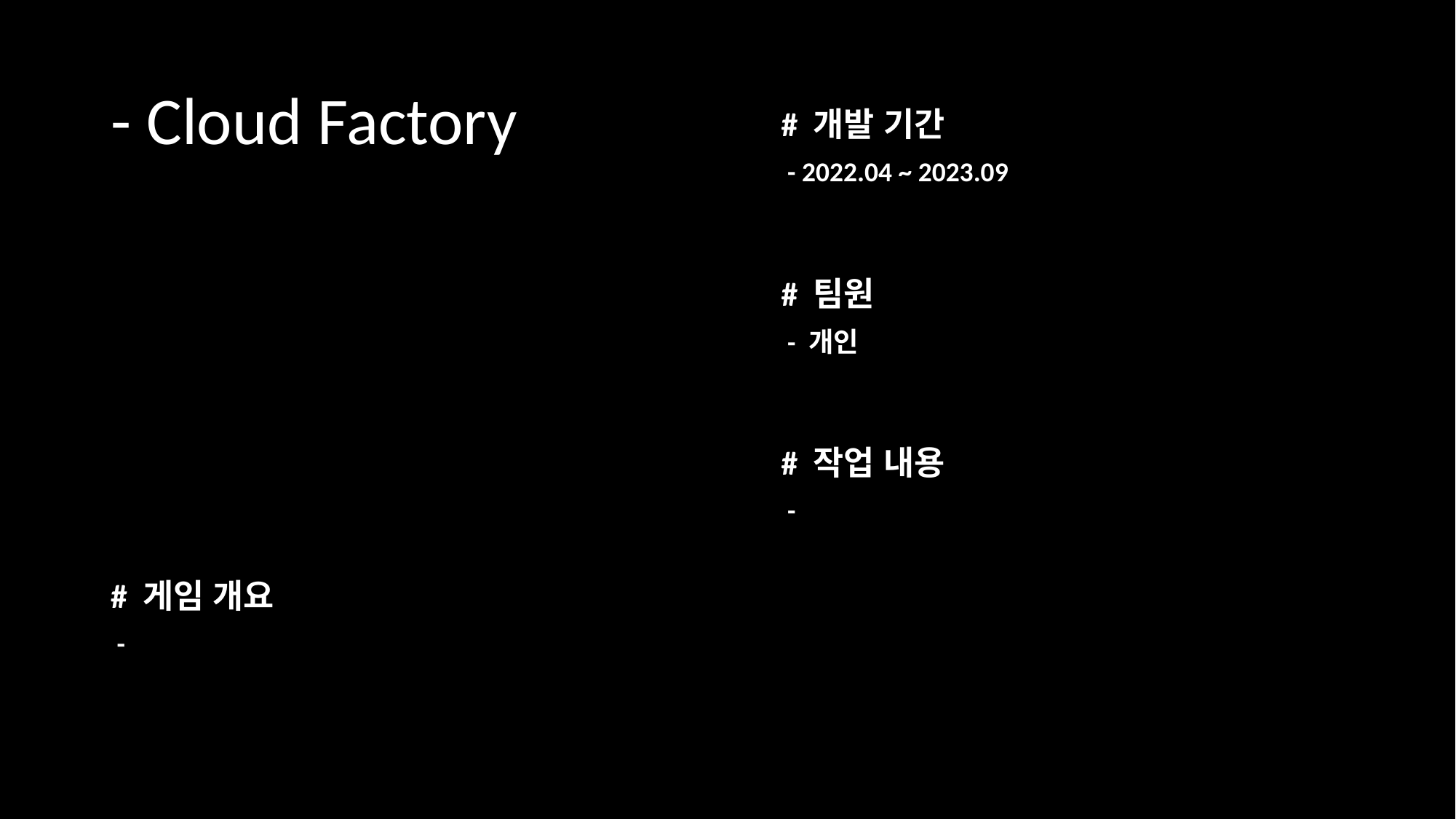

# - Cloud Factory
# 개발 기간
 - 2022.04 ~ 2023.09
# 팀원
 - 개인
# 작업 내용
 -
# 게임 개요
 -